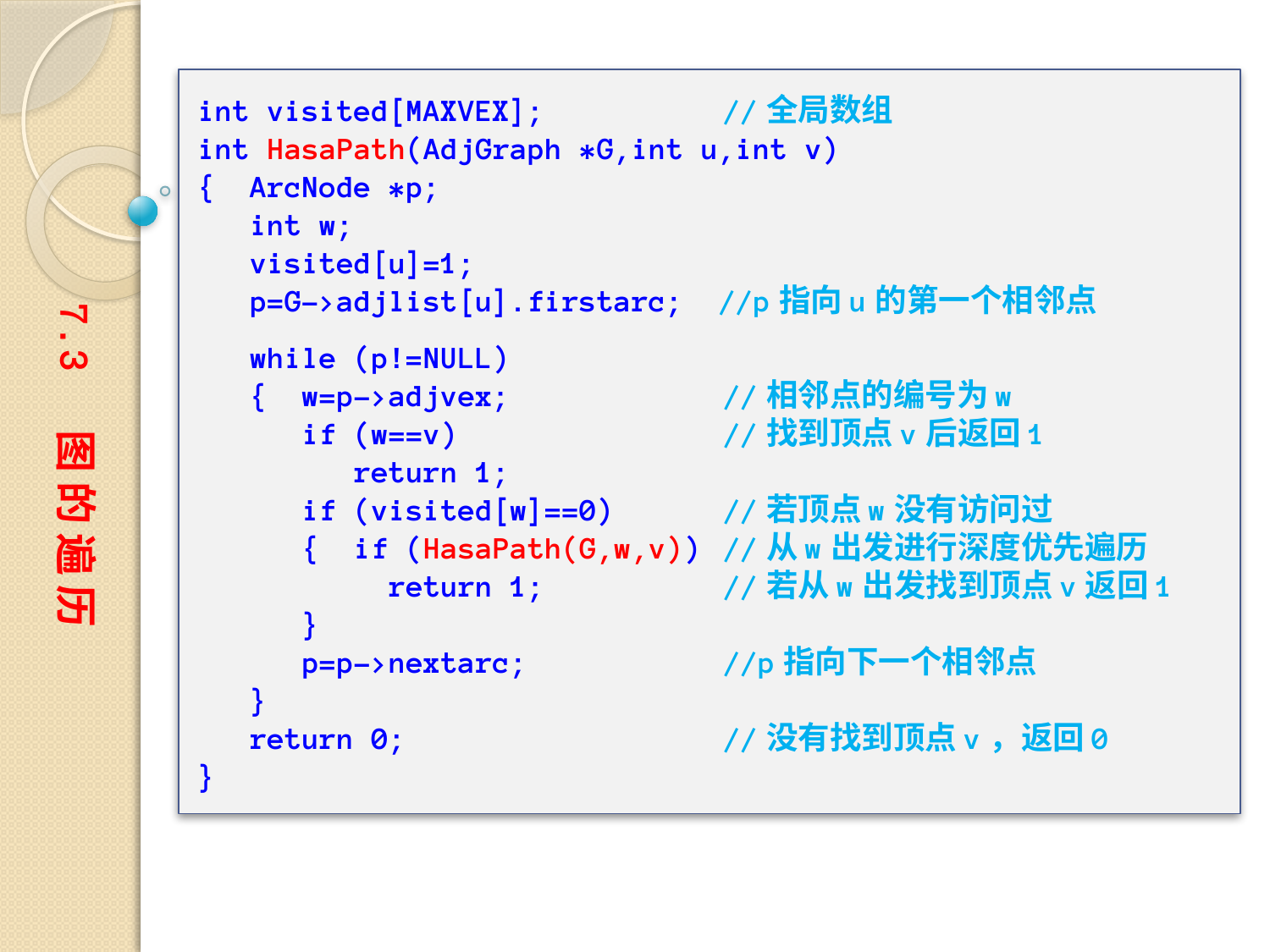

int visited[MAXVEX];		 //全局数组
int HasaPath(AdjGraph *G,int u,int v)
{  ArcNode *p;
   int w;
   visited[u]=1;
   p=G->adjlist[u].firstarc;  //p指向u的第一个相邻点
   while (p!=NULL)
   {  w=p->adjvex;		 //相邻点的编号为w
      if (w==v)		 //找到顶点v后返回1
         return 1;
      if (visited[w]==0)	 //若顶点w没有访问过
      {  if (HasaPath(G,w,v))	 //从w出发进行深度优先遍历
           return 1;	 	 //若从w出发找到顶点v返回1
      }
      p=p->nextarc;		 //p指向下一个相邻点
   }
   return 0;			 //没有找到顶点v，返回0
}
7.3  图 的 遍 历